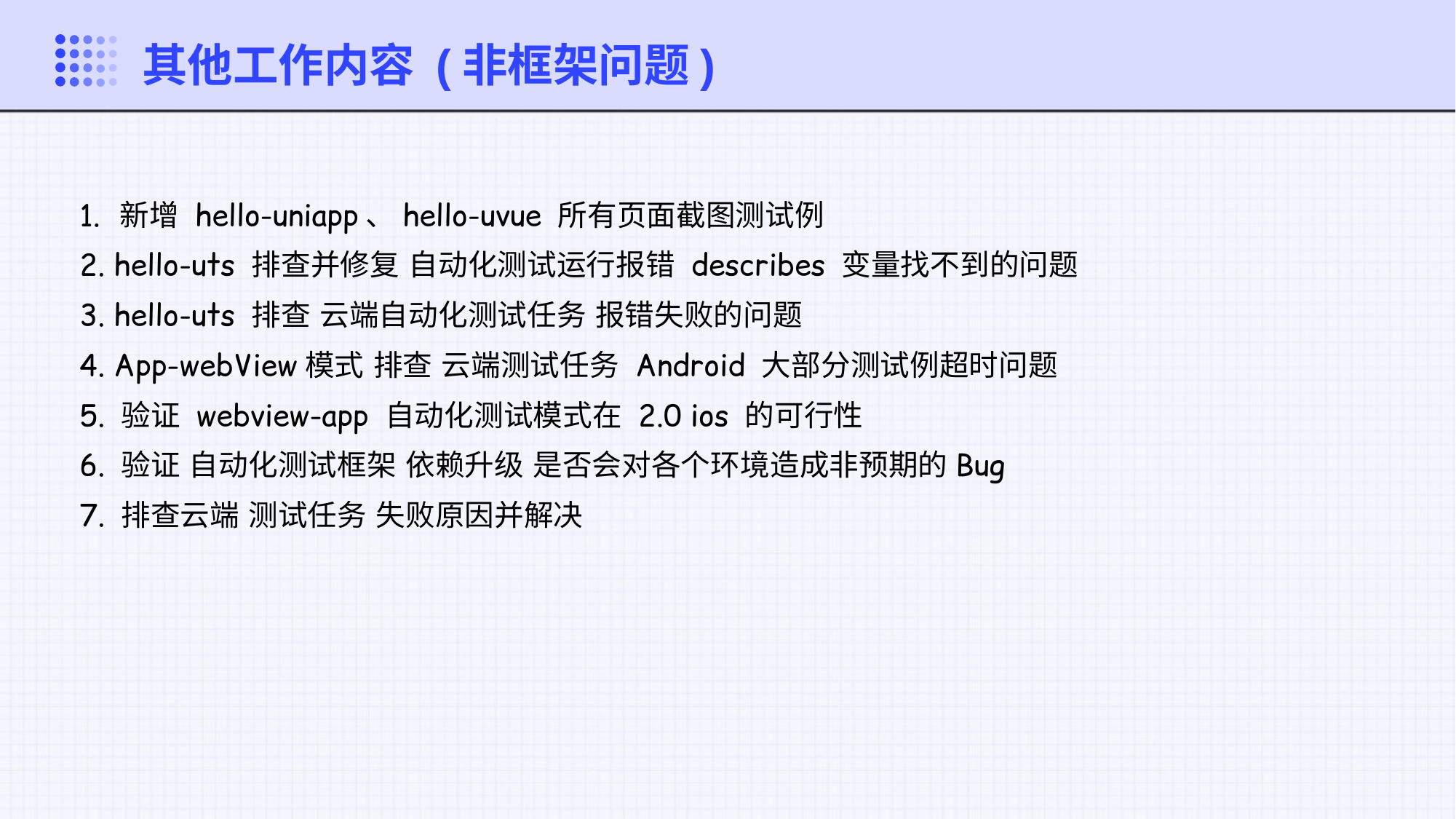

其他工作内容 (非框架问题)

 新增 hello-uniapp、hello-uvue 所有页面截图测试例
 hello-uts 排查并修复 自动化测试运行报错 describes 变量找不到的问题
 hello-uts 排查 云端自动化测试任务 报错失败的问题
 App-webView模式 排查 云端测试任务 Android 大部分测试例超时问题
 验证 webview-app 自动化测试模式在 2.0 ios 的可行性
 验证 自动化测试框架 依赖升级 是否会对各个环境造成非预期的Bug
 排查云端 测试任务 失败原因并解决